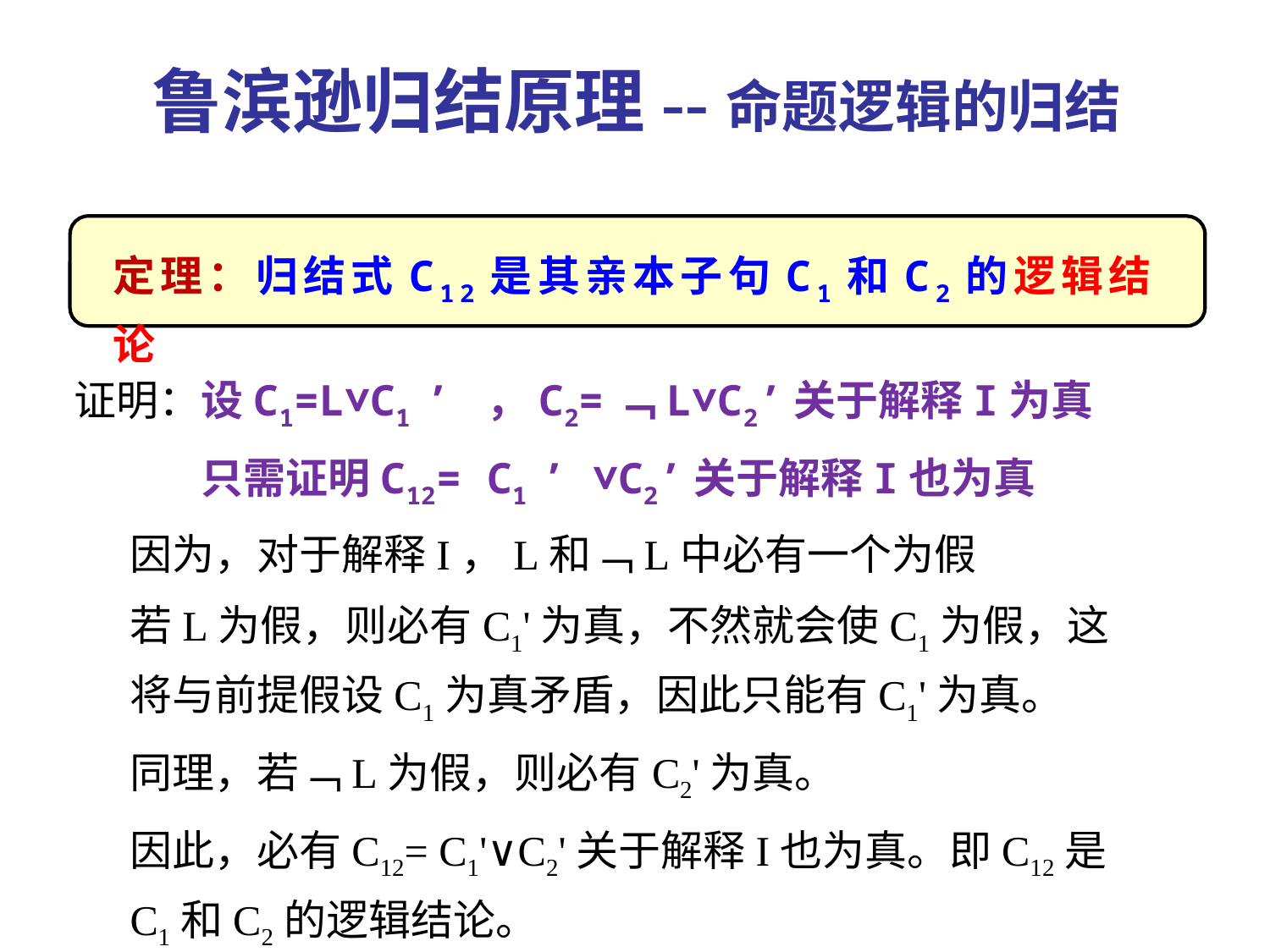

# 鲁滨逊归结原理--命题逻辑的归结

定理：归结式C12是其亲本子句C1和C2的逻辑结论
证明：设C1=L∨C1 ’ ，C2=﹁L∨C2’关于解释I为真
	只需证明C12= C1 ’ ∨C2’关于解释I也为真
因为，对于解释I，L和﹁L中必有一个为假
若L为假，则必有C1'为真，不然就会使C1为假，这将与前提假设C1为真矛盾，因此只能有C1'为真。
同理，若﹁L为假，则必有C2'为真。
因此，必有C12= C1'∨C2'关于解释I也为真。即C12是C1和C2的逻辑结论。